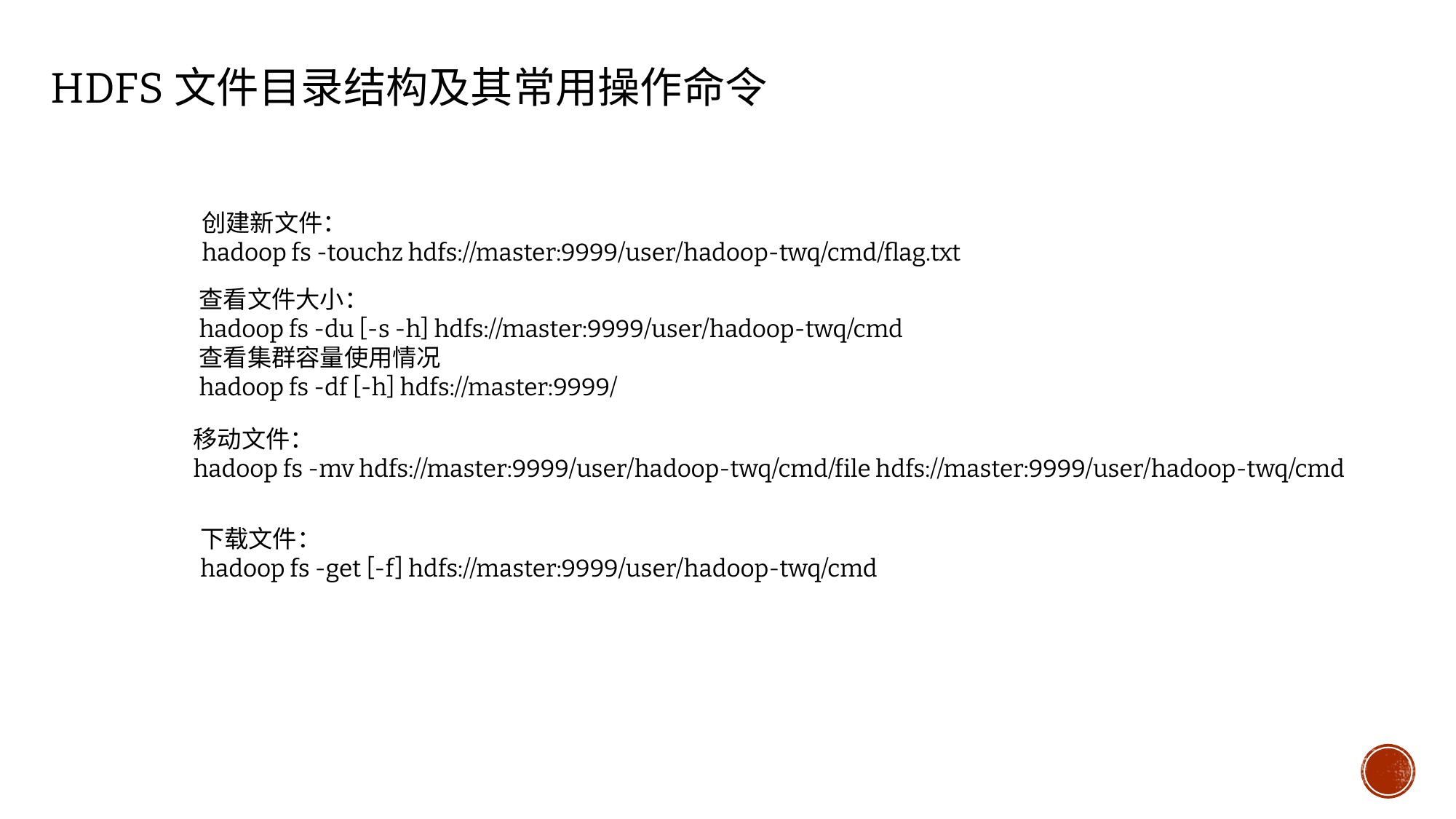

HDFS文件目录结构及其常用操作命令
创建新文件：
hadoop fs -touchz hdfs://master:9999/user/hadoop-twq/cmd/flag.txt
查看文件大小：
hadoop fs -du [-s -h] hdfs://master:9999/user/hadoop-twq/cmd
查看集群容量使用情况
hadoop fs -df [-h] hdfs://master:9999/
移动文件：
hadoop fs -mv hdfs://master:9999/user/hadoop-twq/cmd/file hdfs://master:9999/user/hadoop-twq/cmd
下载文件：
hadoop fs -get [-f] hdfs://master:9999/user/hadoop-twq/cmd